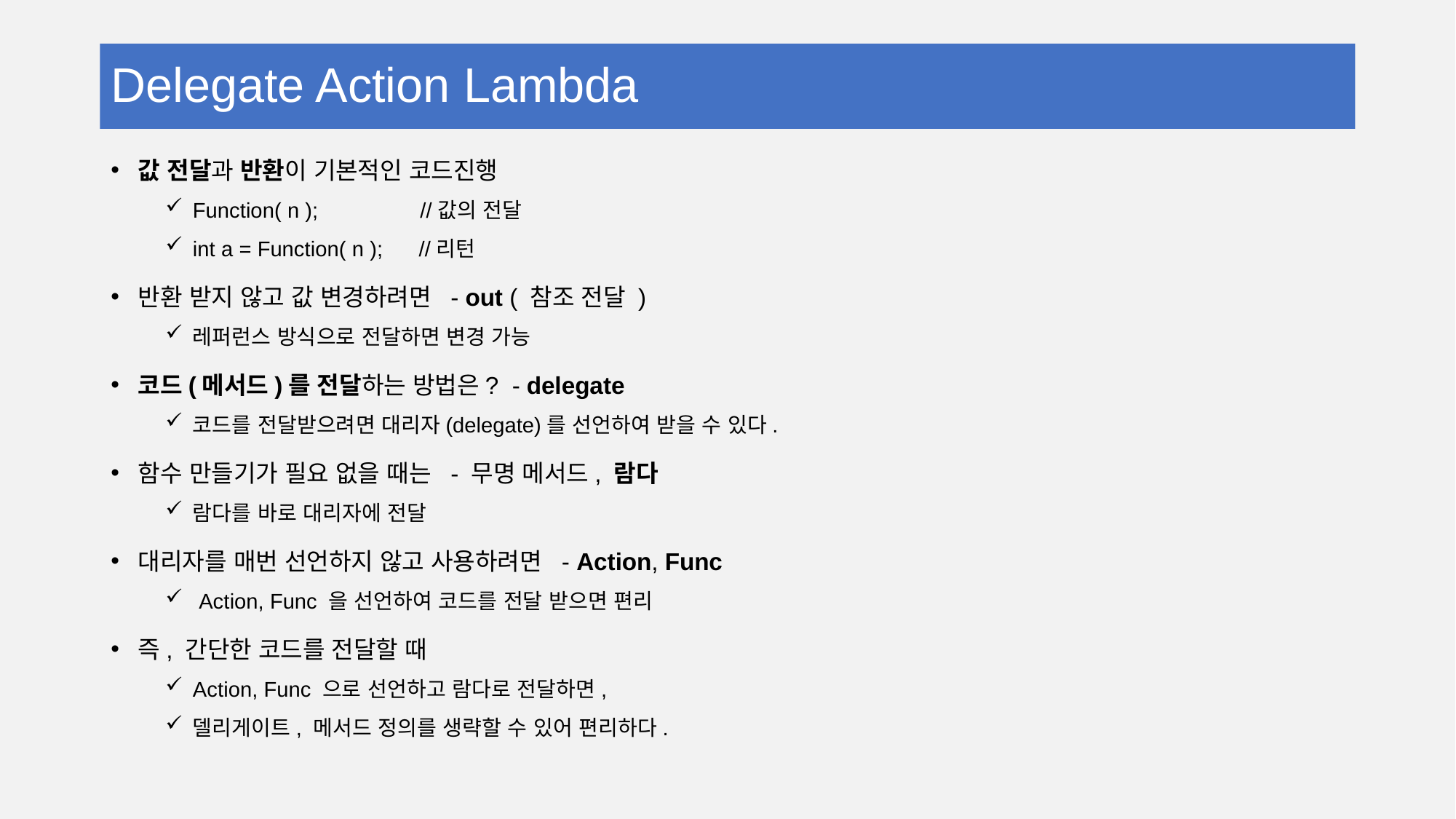

# Delegate Action Lambda
값 전달과 반환이 기본적인 코드진행
Function( n );                 //값의 전달
int a = Function( n );      //리턴
반환 받지 않고 값 변경하려면  - out ( 참조 전달 )
레퍼런스 방식으로 전달하면 변경 가능
코드(메서드)를 전달하는 방법은?  - delegate
코드를 전달받으려면 대리자(delegate)를 선언하여 받을 수 있다.
함수 만들기가 필요 없을 때는  - 무명 메서드, 람다
람다를 바로 대리자에 전달
대리자를 매번 선언하지 않고 사용하려면  - Action, Func
 Action, Func 을 선언하여 코드를 전달 받으면 편리
즉, 간단한 코드를 전달할 때
Action, Func 으로 선언하고 람다로 전달하면,
델리게이트, 메서드 정의를 생략할 수 있어 편리하다.